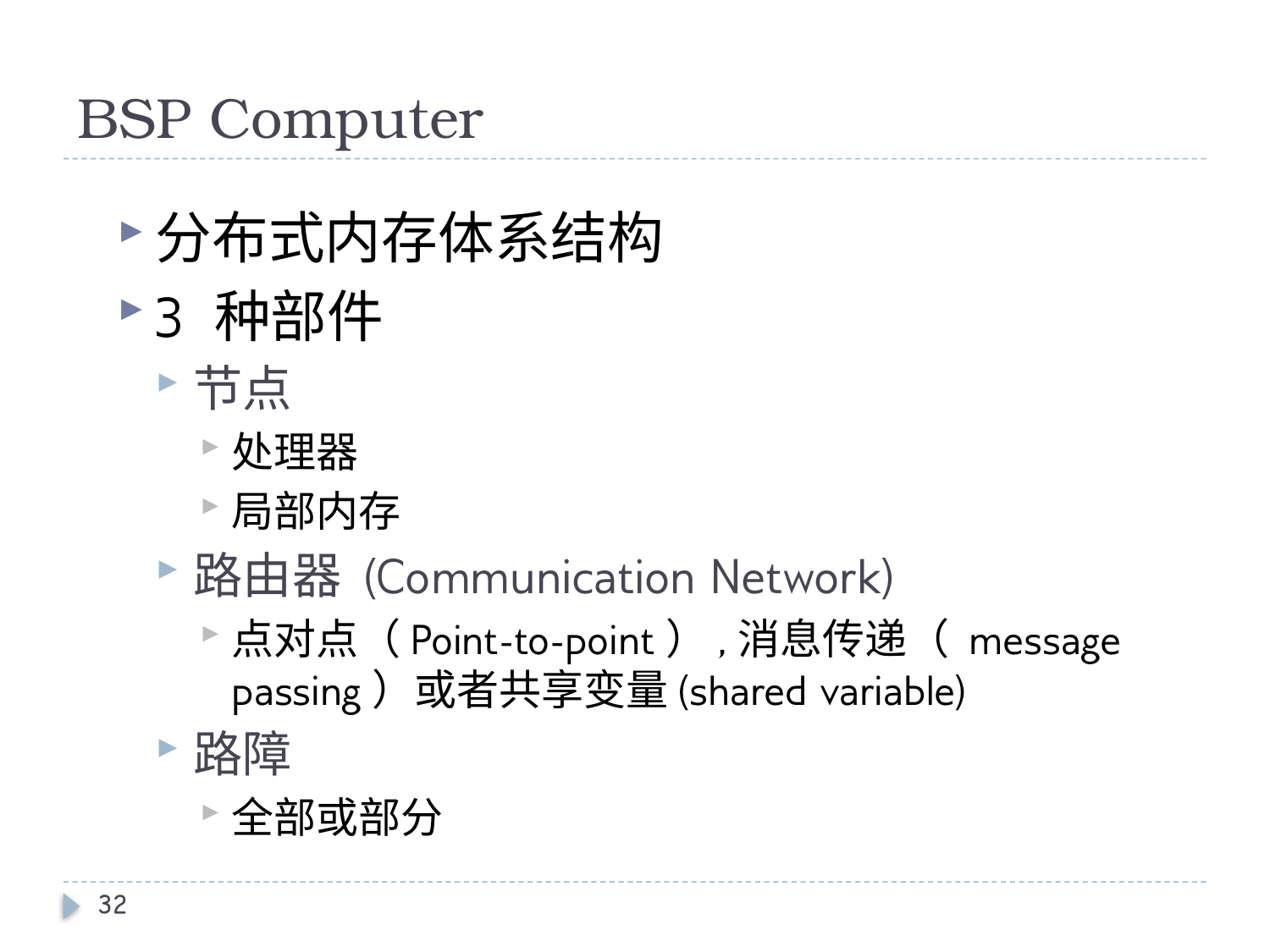

# BSP Computer
分布式内存体系结构
3 种部件
节点
处理器
局部内存
路由器 (Communication Network)
点对点（Point-to-point）,消息传递（ message passing）或者共享变量(shared variable)
路障
全部或部分
32